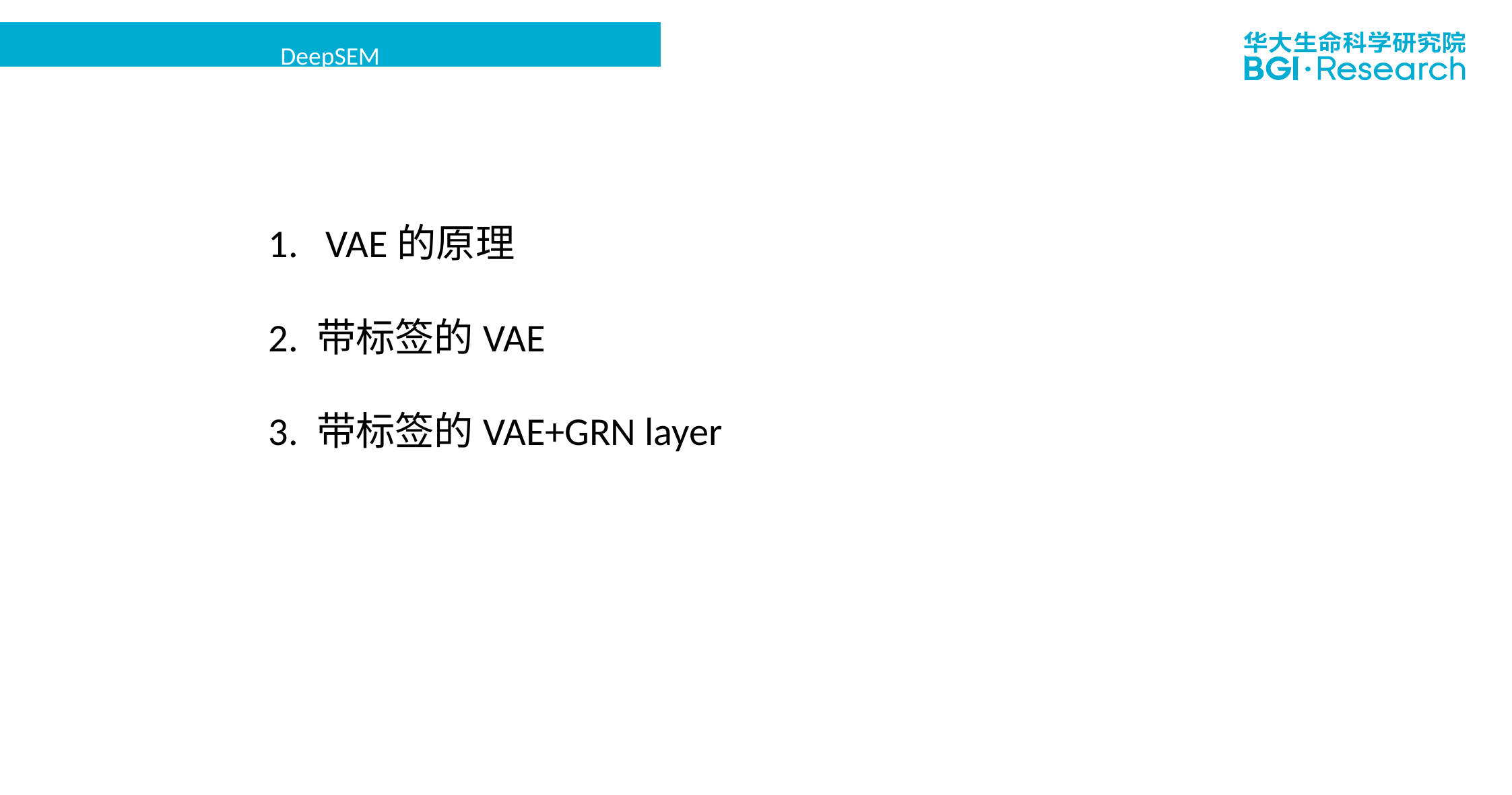

# DeepSEM
VAE的原理

2. 带标签的VAE

3. 带标签的VAE+GRN layer